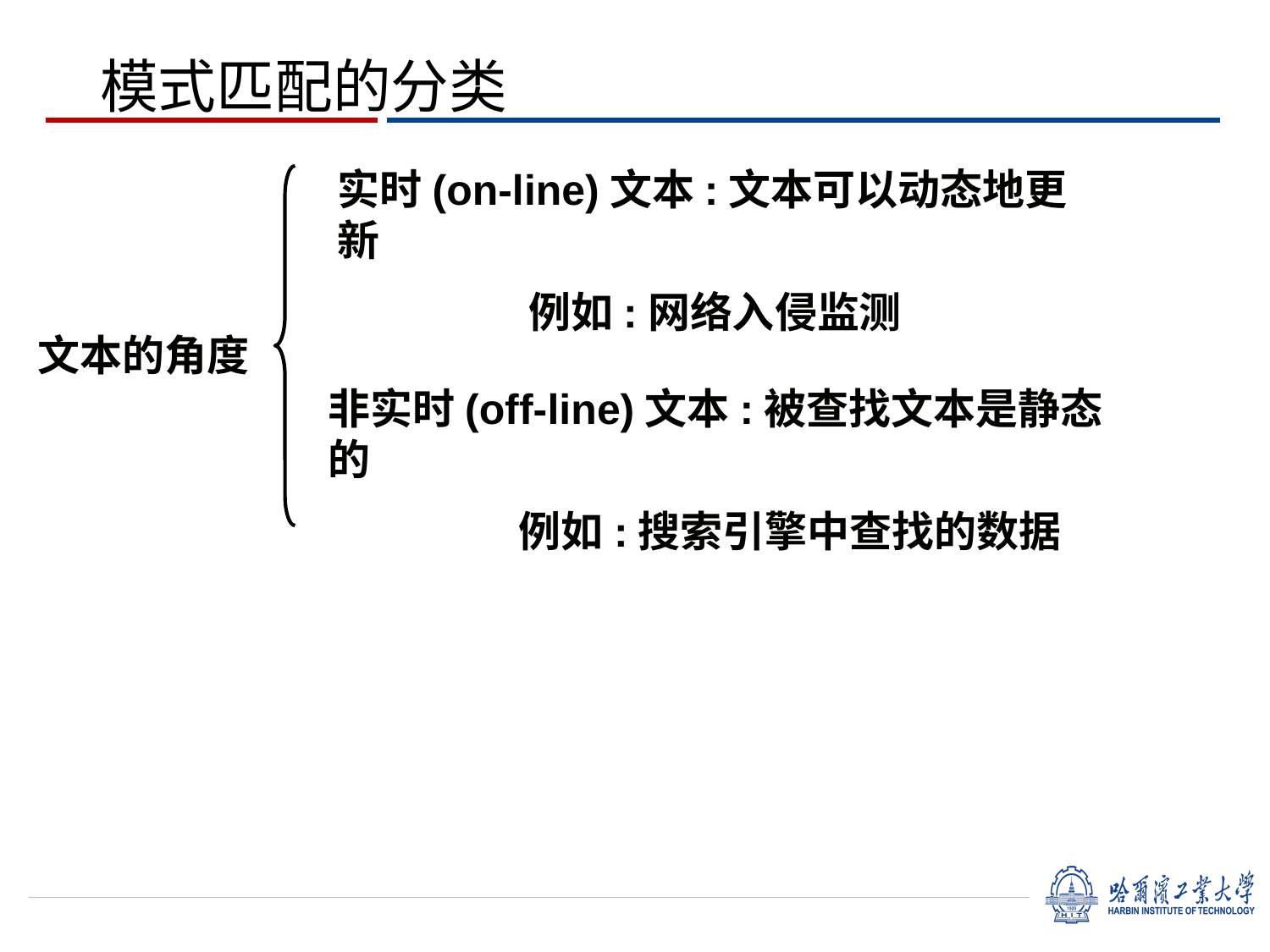

模式匹配的分类
实时(on-line)文本:文本可以动态地更新
                   例如:网络入侵监测

文本的角度
非实时(off-line)文本:被查找文本是静态的
                   例如:搜索引擎中查找的数据
9